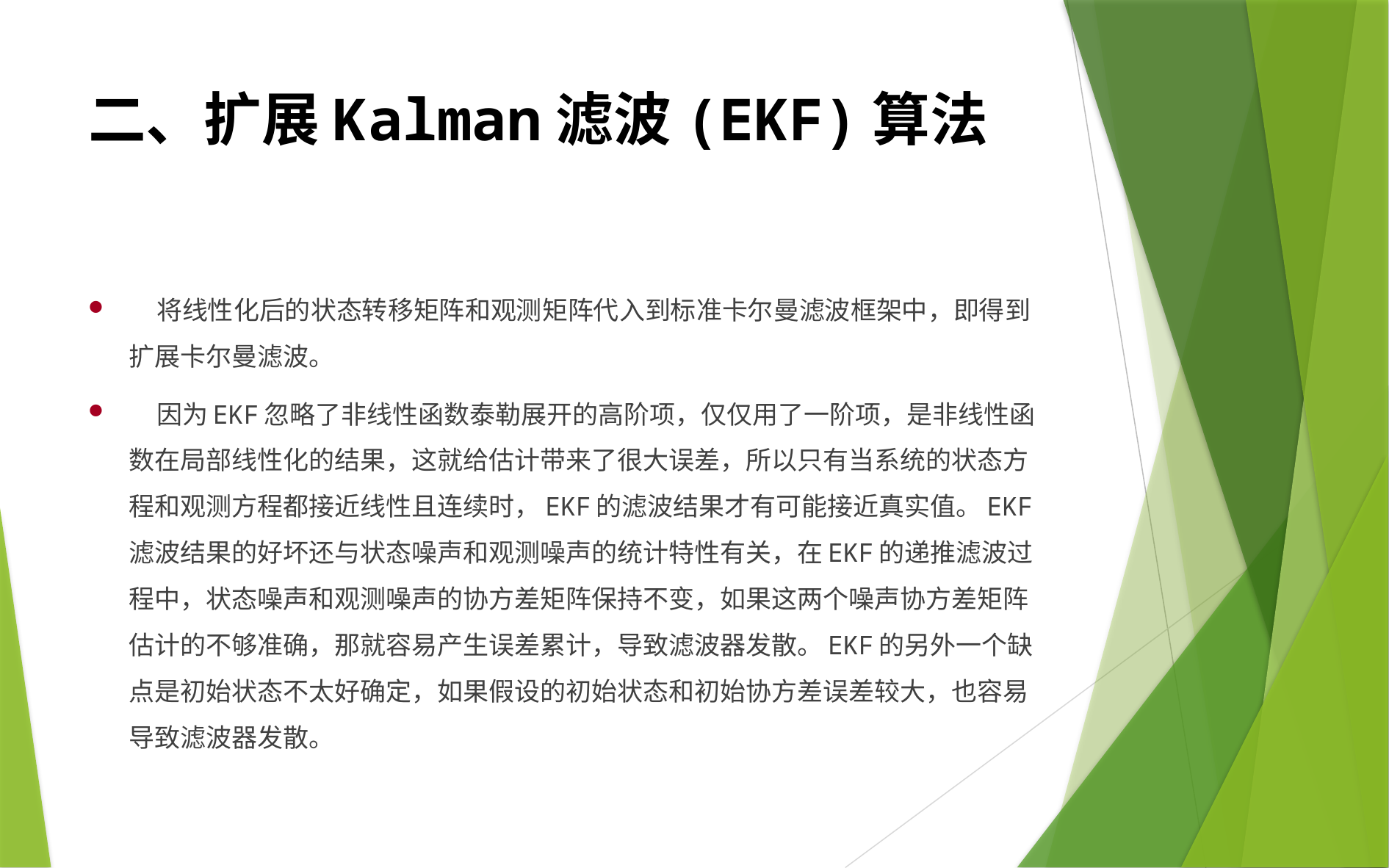

# 二、扩展Kalman滤波(EKF)算法
    将线性化后的状态转移矩阵和观测矩阵代入到标准卡尔曼滤波框架中，即得到扩展卡尔曼滤波。
    因为EKF忽略了非线性函数泰勒展开的高阶项，仅仅用了一阶项，是非线性函数在局部线性化的结果，这就给估计带来了很大误差，所以只有当系统的状态方程和观测方程都接近线性且连续时，EKF的滤波结果才有可能接近真实值。EKF滤波结果的好坏还与状态噪声和观测噪声的统计特性有关，在EKF的递推滤波过程中，状态噪声和观测噪声的协方差矩阵保持不变，如果这两个噪声协方差矩阵估计的不够准确，那就容易产生误差累计，导致滤波器发散。EKF的另外一个缺点是初始状态不太好确定，如果假设的初始状态和初始协方差误差较大，也容易导致滤波器发散。